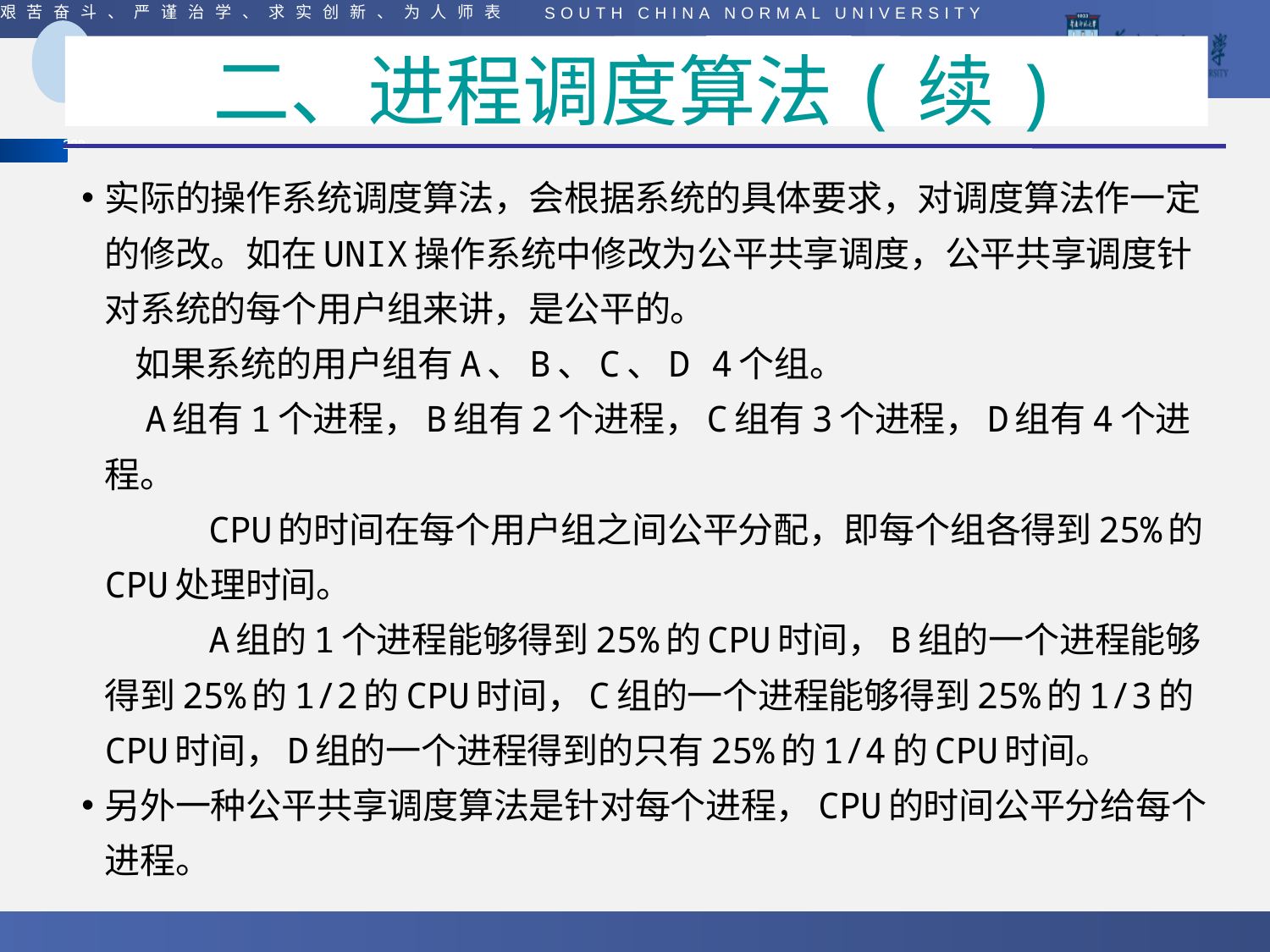

#
二、进程调度算法(续)
实际的操作系统调度算法，会根据系统的具体要求，对调度算法作一定的修改。如在UNIX操作系统中修改为公平共享调度，公平共享调度针对系统的每个用户组来讲，是公平的。
      如果系统的用户组有A、B、C、D 4个组。
   A组有1个进程，B组有2个进程，C组有3个进程，D组有4个进程。
      CPU的时间在每个用户组之间公平分配，即每个组各得到25%的CPU处理时间。
      A组的1个进程能够得到25%的CPU时间，B组的一个进程能够得到25%的1/2的CPU时间，C组的一个进程能够得到25%的1/3的CPU时间，D组的一个进程得到的只有25%的1/4的CPU时间。
另外一种公平共享调度算法是针对每个进程，CPU的时间公平分给每个进程。

200